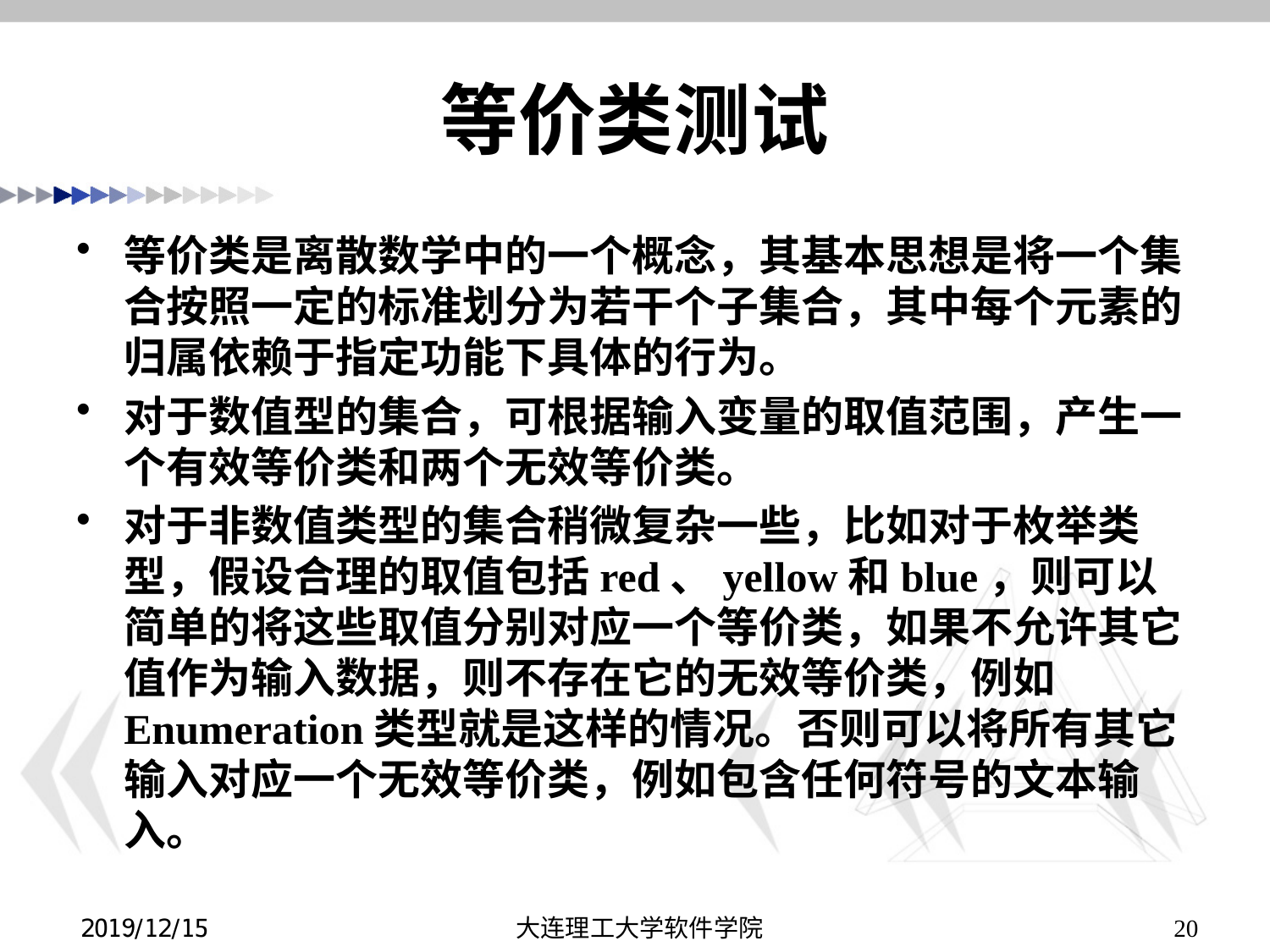

# 等价类测试
等价类是离散数学中的一个概念，其基本思想是将一个集合按照一定的标准划分为若干个子集合，其中每个元素的归属依赖于指定功能下具体的行为。
对于数值型的集合，可根据输入变量的取值范围，产生一个有效等价类和两个无效等价类。
对于非数值类型的集合稍微复杂一些，比如对于枚举类型，假设合理的取值包括red、yellow和blue，则可以简单的将这些取值分别对应一个等价类，如果不允许其它值作为输入数据，则不存在它的无效等价类，例如Enumeration类型就是这样的情况。否则可以将所有其它输入对应一个无效等价类，例如包含任何符号的文本输入。

2019/12/15
大连理工大学软件学院
20